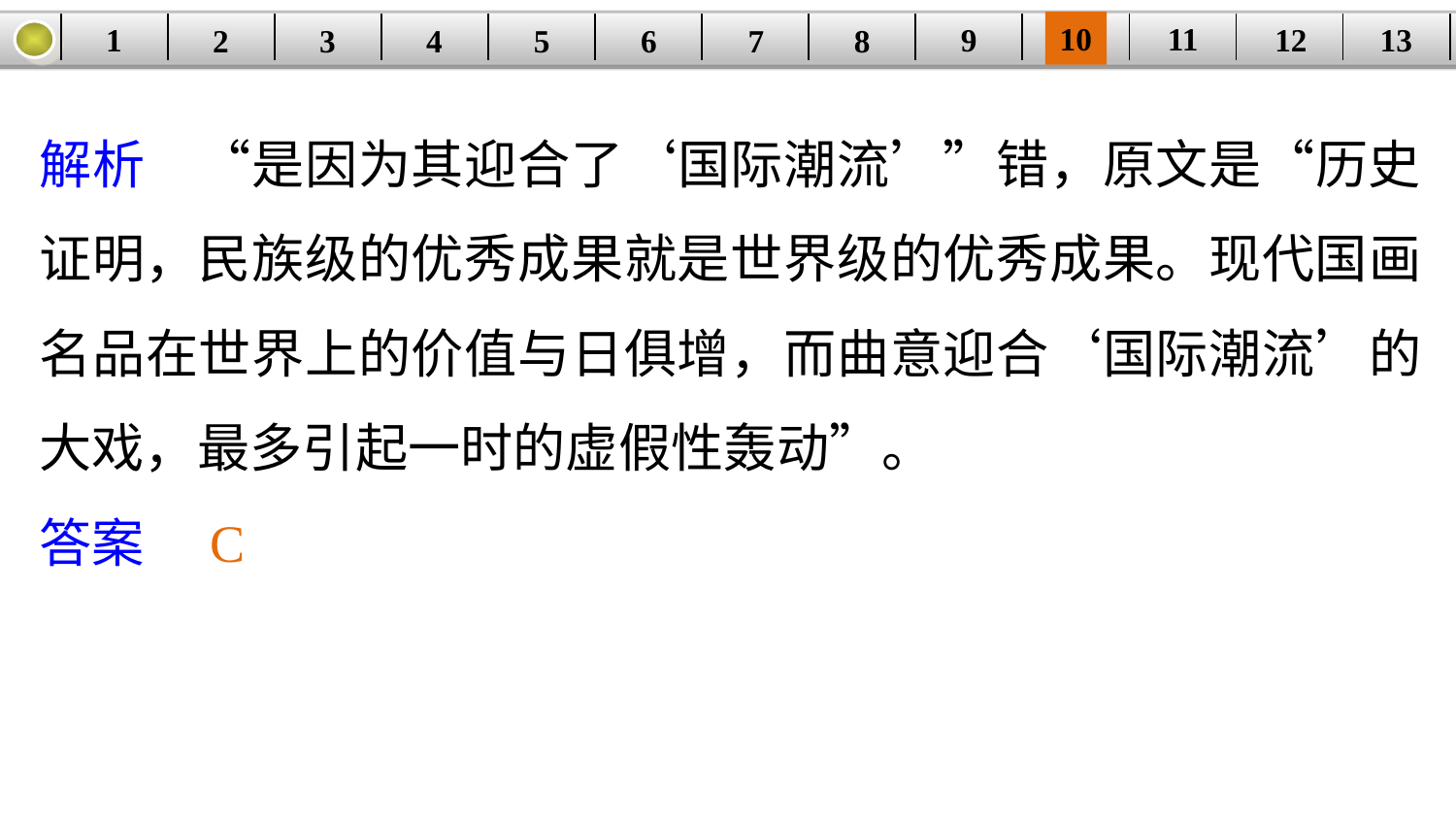

10

11
12
9
13
1
3
4
5
6
8
2
|  |  |  |  |  |  |  |  |  |  |  |  |  |
| --- | --- | --- | --- | --- | --- | --- | --- | --- | --- | --- | --- | --- |
7

解析　“是因为其迎合了‘国际潮流’”错，原文是“历史证明，民族级的优秀成果就是世界级的优秀成果。现代国画名品在世界上的价值与日俱增，而曲意迎合‘国际潮流’的大戏，最多引起一时的虚假性轰动”。
答案　C